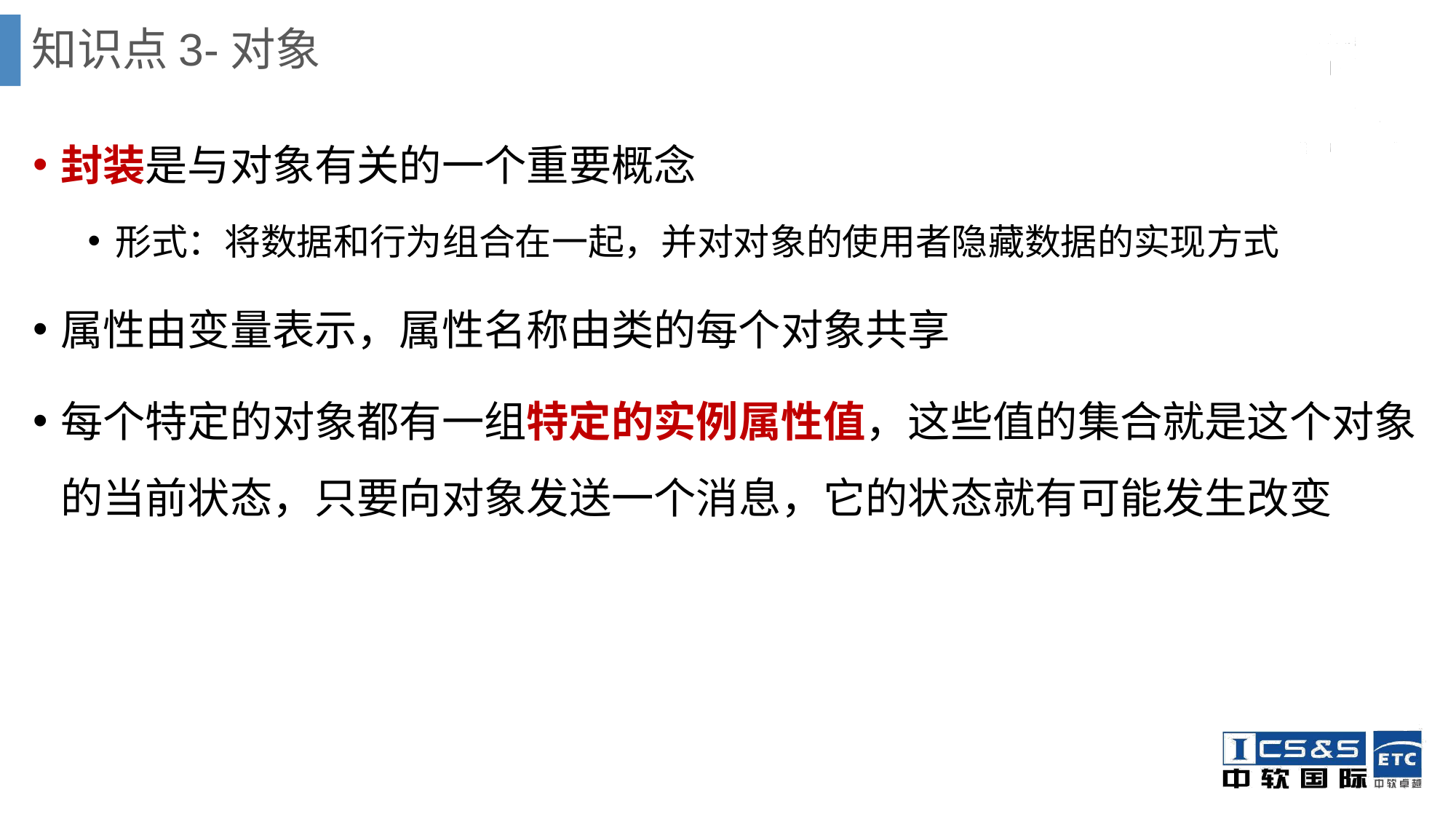

# 知识点3-对象
封装是与对象有关的一个重要概念
形式：将数据和行为组合在一起，并对对象的使用者隐藏数据的实现方式
属性由变量表示，属性名称由类的每个对象共享
每个特定的对象都有一组特定的实例属性值，这些值的集合就是这个对象的当前状态，只要向对象发送一个消息，它的状态就有可能发生改变